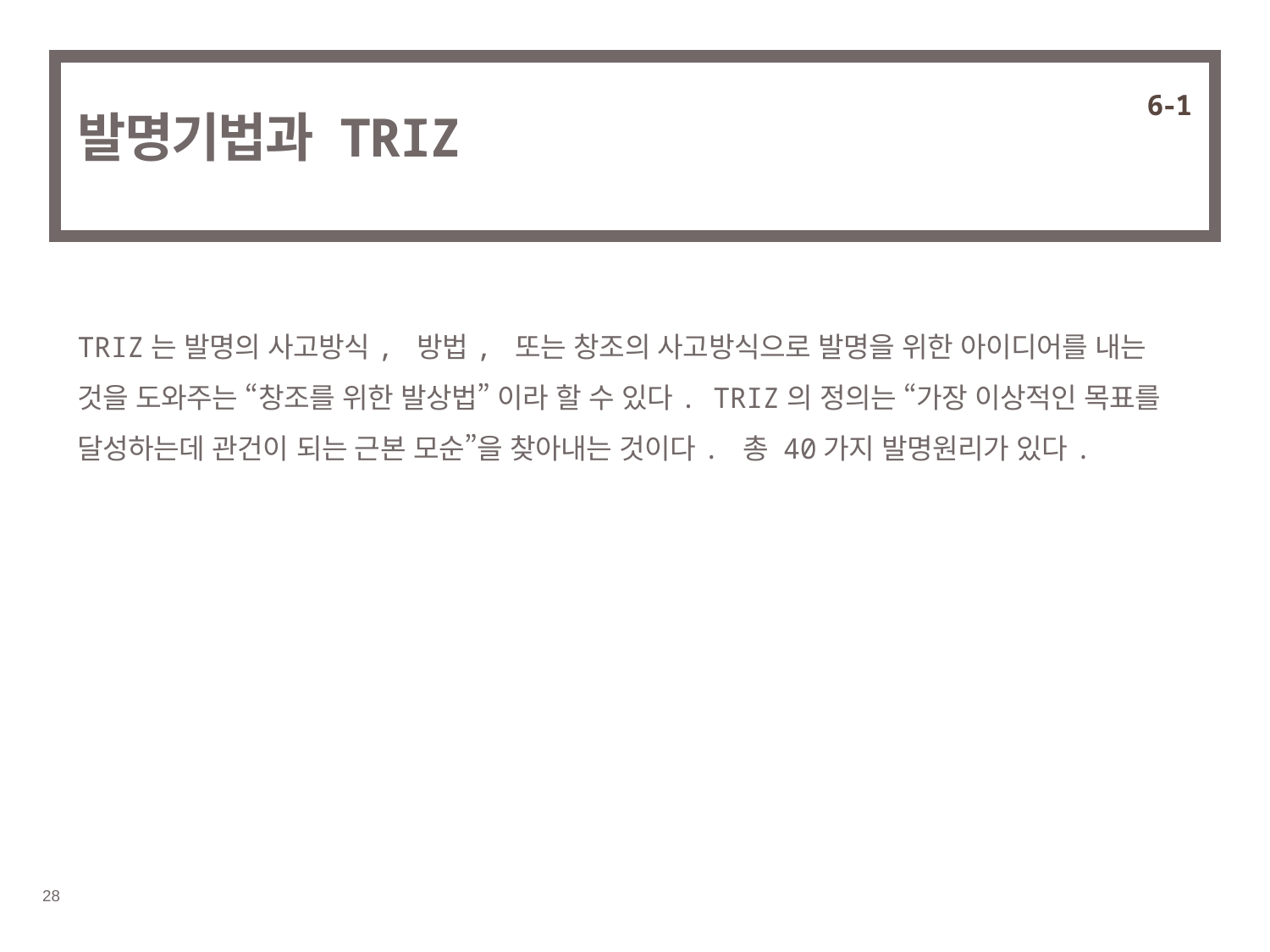

6-1

# 발명기법과 TRIZ
TRIZ는 발명의 사고방식, 방법, 또는 창조의 사고방식으로 발명을 위한 아이디어를 내는 것을 도와주는 “창조를 위한 발상법” 이라 할 수 있다. TRIZ의 정의는 “가장 이상적인 목표를 달성하는데 관건이 되는 근본 모순”을 찾아내는 것이다. 총 40가지 발명원리가 있다.